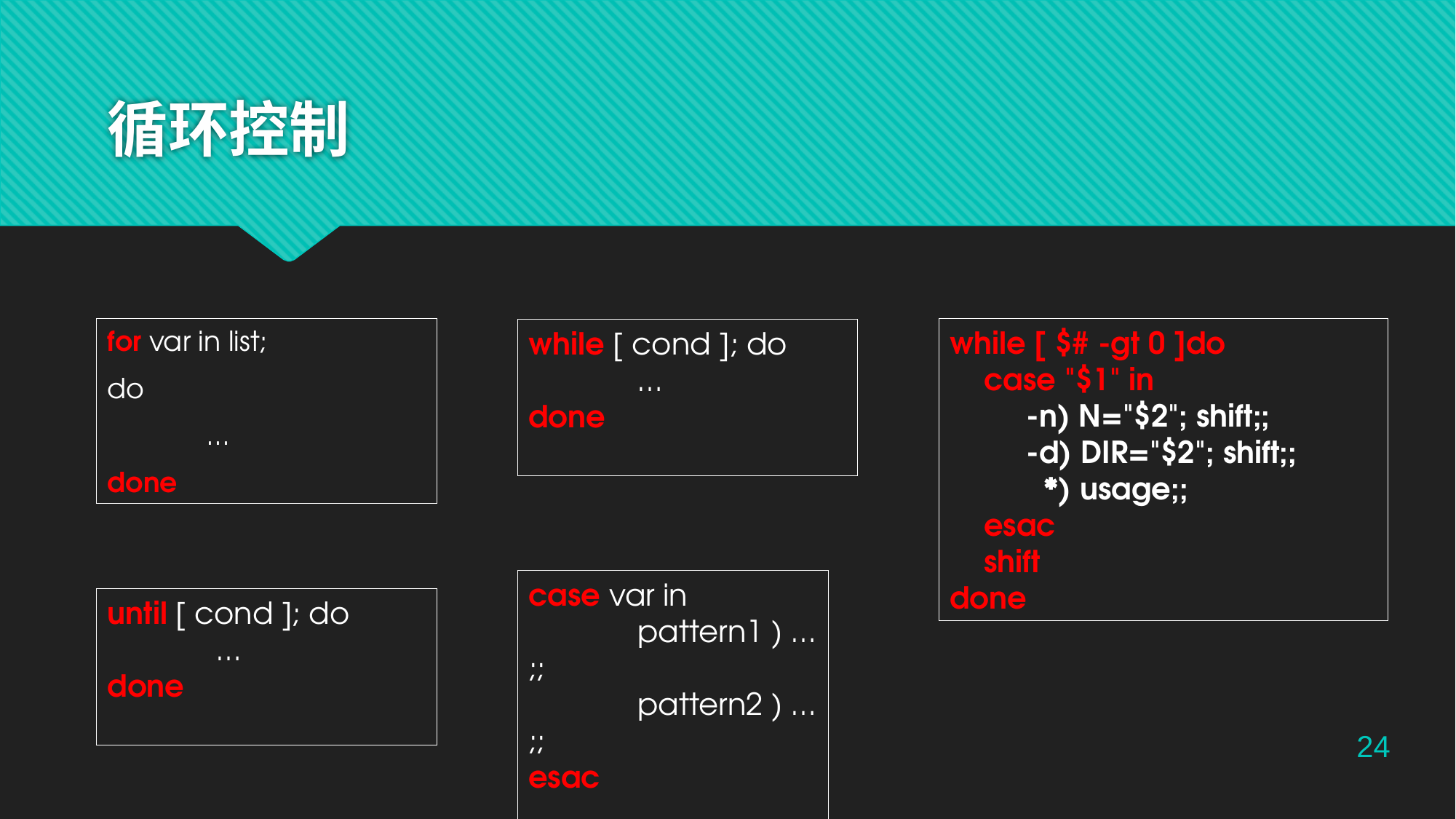

# 循环控制
for var in list;
do
	…
done
while [ $# -gt 0 ]do
    case "$1" in
         -n) N="$2"; shift;;
         -d) DIR="$2"; shift;;
           *) usage;;
    esac
    shift
done
while [ cond ]; do
	…
done

case var in
	pattern1 ) … ;;
	pattern2 ) … ;;
esac

until [ cond ]; do
	…
done

24